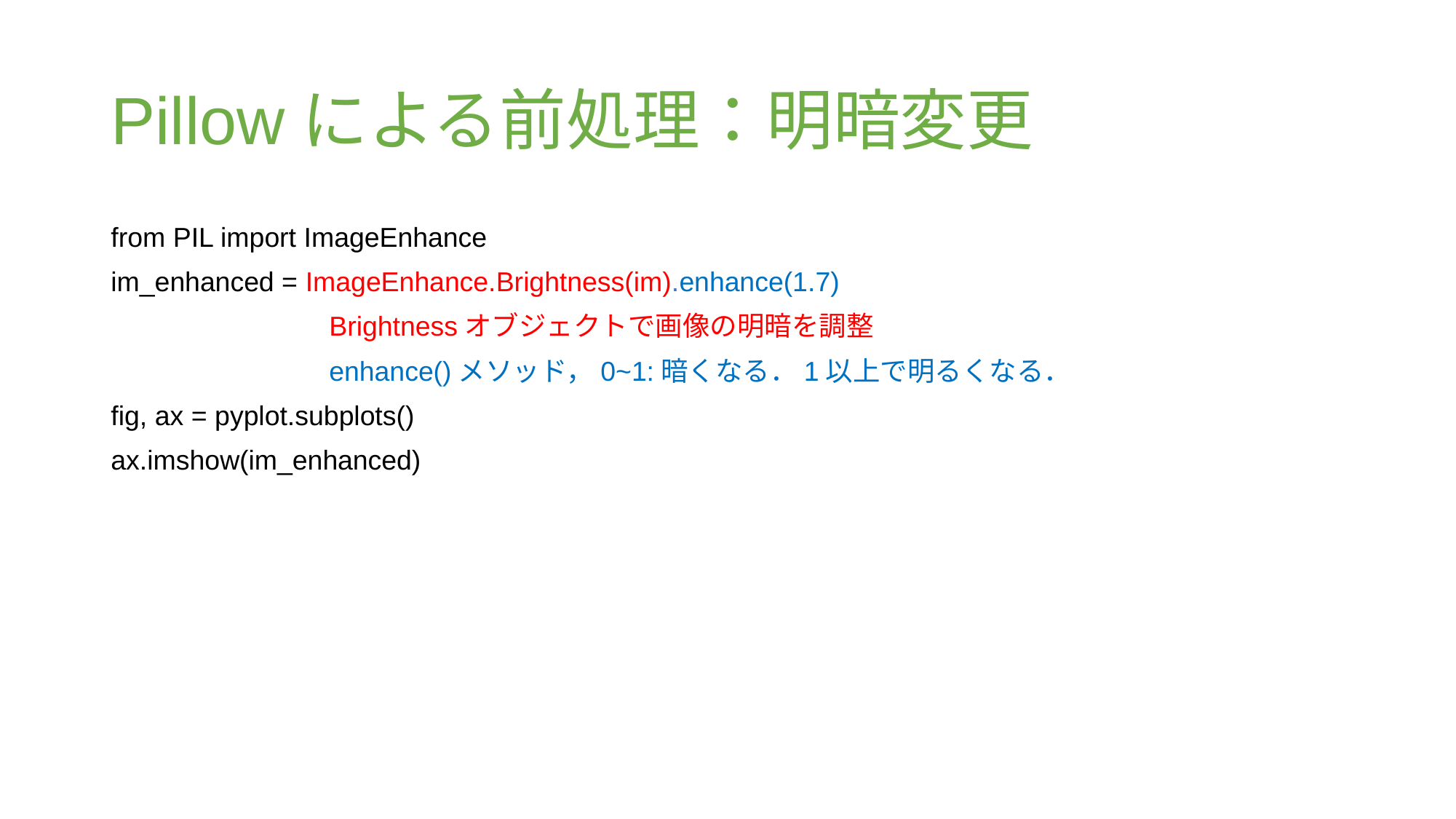

# Pillowによる前処理：明暗変更
from PIL import ImageEnhance
im_enhanced = ImageEnhance.Brightness(im).enhance(1.7)
		Brightnessオブジェクトで画像の明暗を調整
		enhance()メソッド，0~1:暗くなる．1以上で明るくなる．
fig, ax = pyplot.subplots()
ax.imshow(im_enhanced)